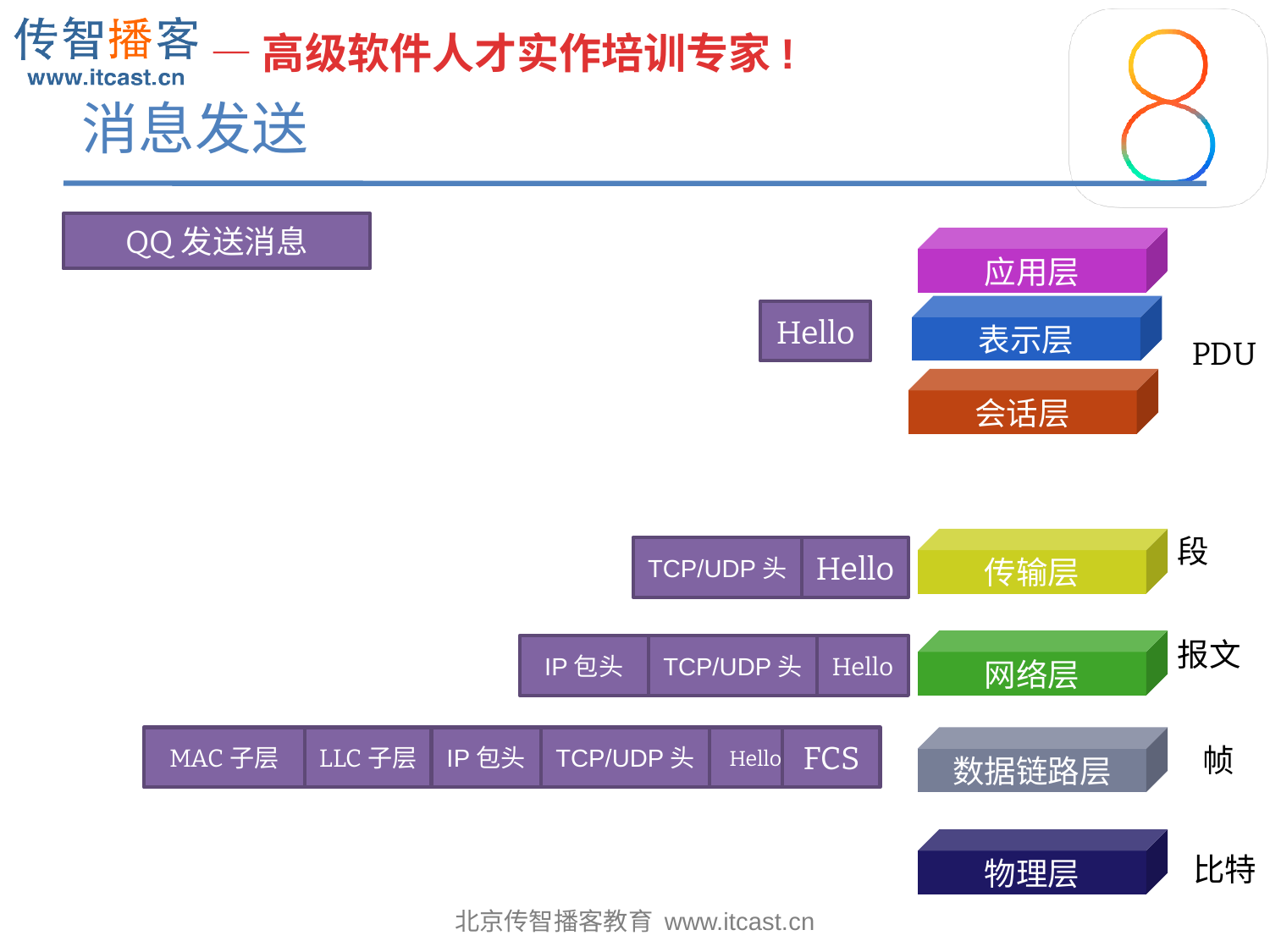

# 消息发送
QQ发送消息
应用层
表示层
会话层
传输层
网络层
数据链路层
物理层
Hello
PDU
段
TCP/UDP头
Hello
报文
IP包头
TCP/UDP头
Hello
MAC子层
LLC子层
IP包头
TCP/UDP头
Hello
FCS
帧
比特